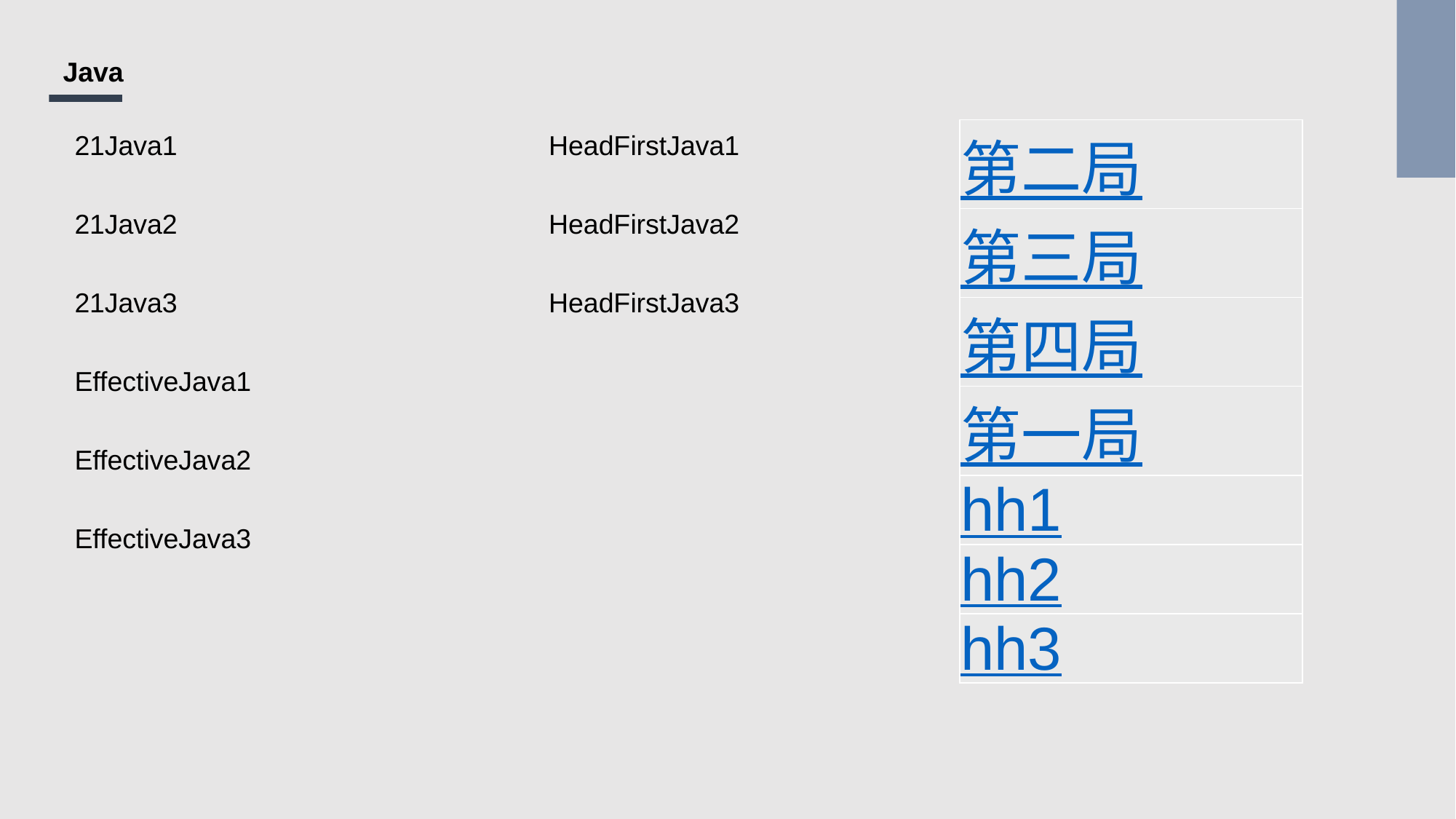

# Java
| 第二局 |
| --- |
| 第三局 |
| 第四局 |
| 第一局 |
| hh1 |
| hh2 |
| hh3 |
21Java1
HeadFirstJava1
21Java2
HeadFirstJava2
21Java3
HeadFirstJava3
EffectiveJava1
EffectiveJava2
EffectiveJava3